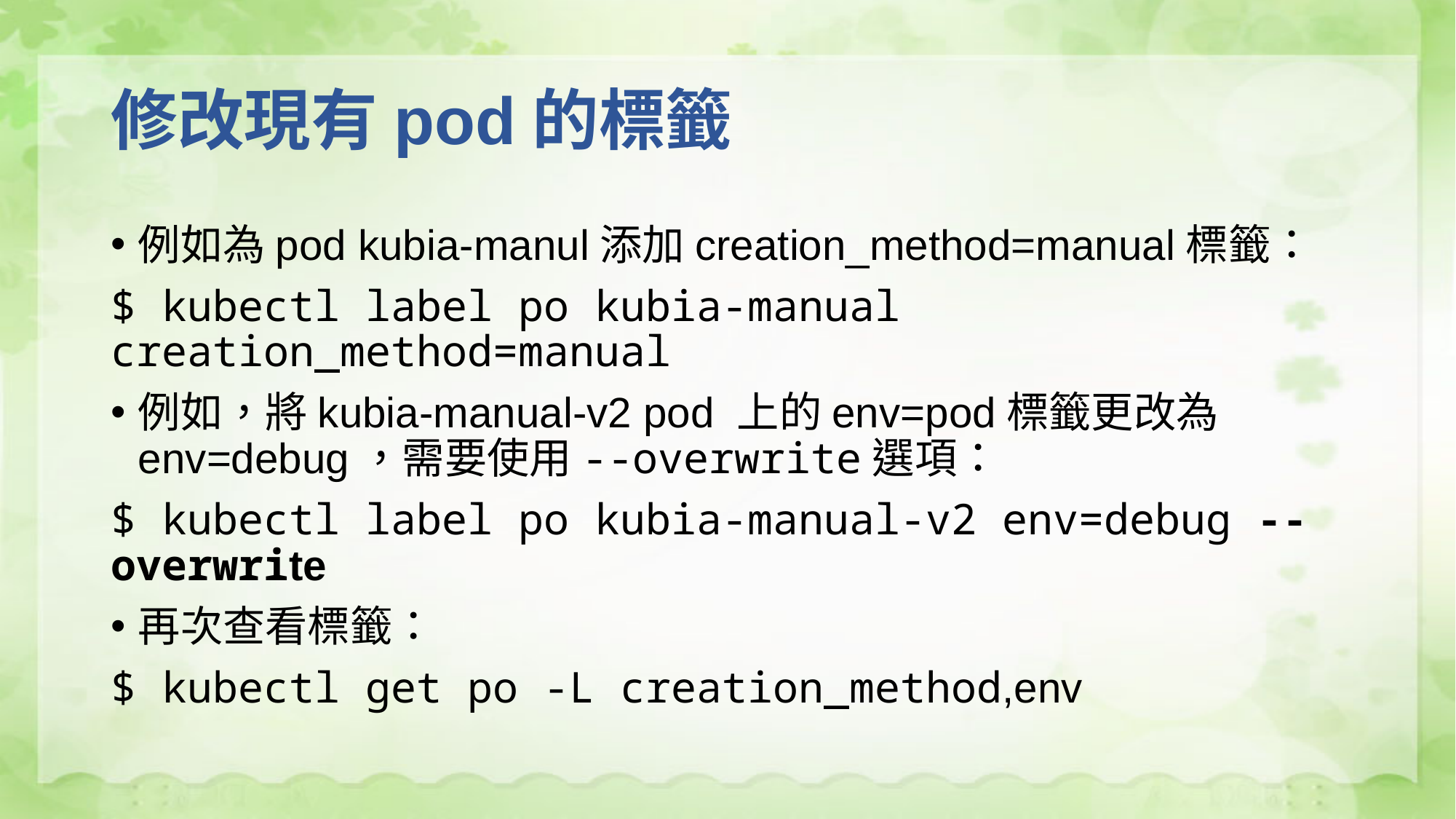

# 修改現有pod的標籤
例如為pod kubia-manul添加creation_method=manual標籤：
$ kubectl label po kubia-manual creation_method=manual
例如，將kubia-manual-v2 pod 上的env=pod標籤更改為env=debug，需要使用--overwrite選項：
$ kubectl label po kubia-manual-v2 env=debug --overwrite
再次查看標籤：
$ kubectl get po -L creation_method,env